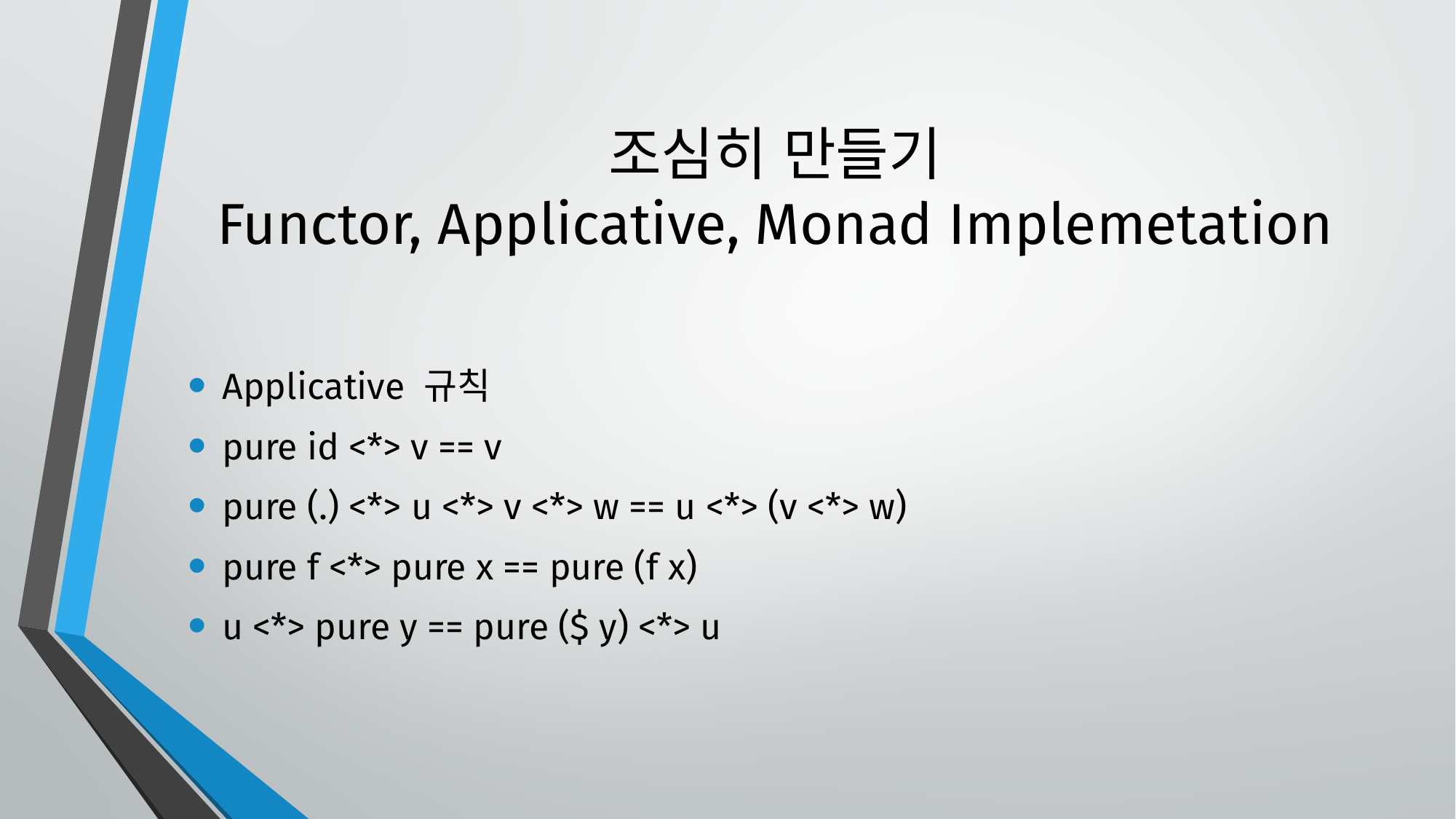

# 조심히 만들기 Functor, Applicative, Monad Implemetation
Applicative 규칙
pure id <*> v == v
pure (.) <*> u <*> v <*> w == u <*> (v <*> w)
pure f <*> pure x == pure (f x)
u <*> pure y == pure ($ y) <*> u